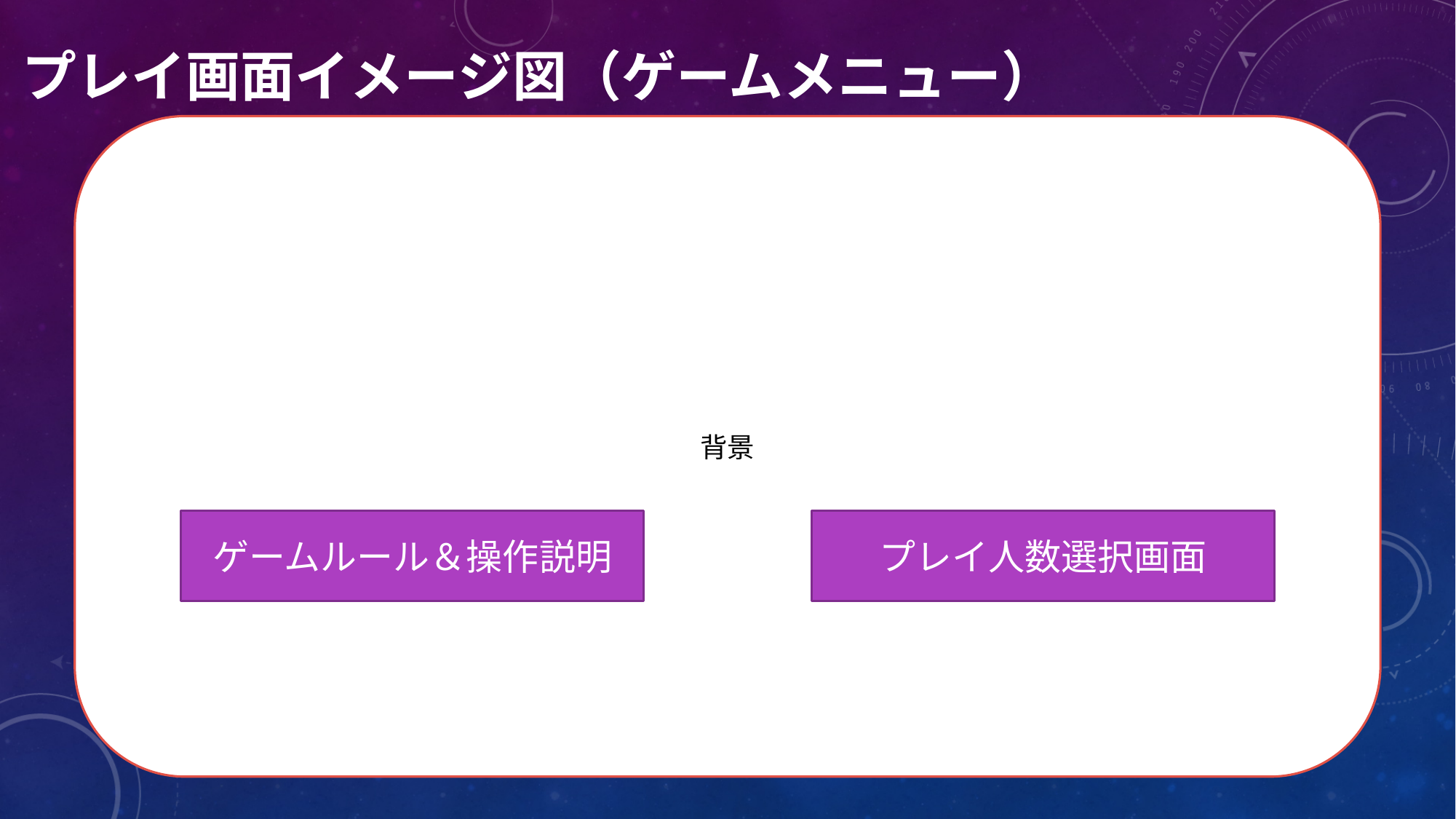

# プレイ画面イメージ図（ゲームメニュー）
背景
ゲームルール＆操作説明
プレイ人数選択画面